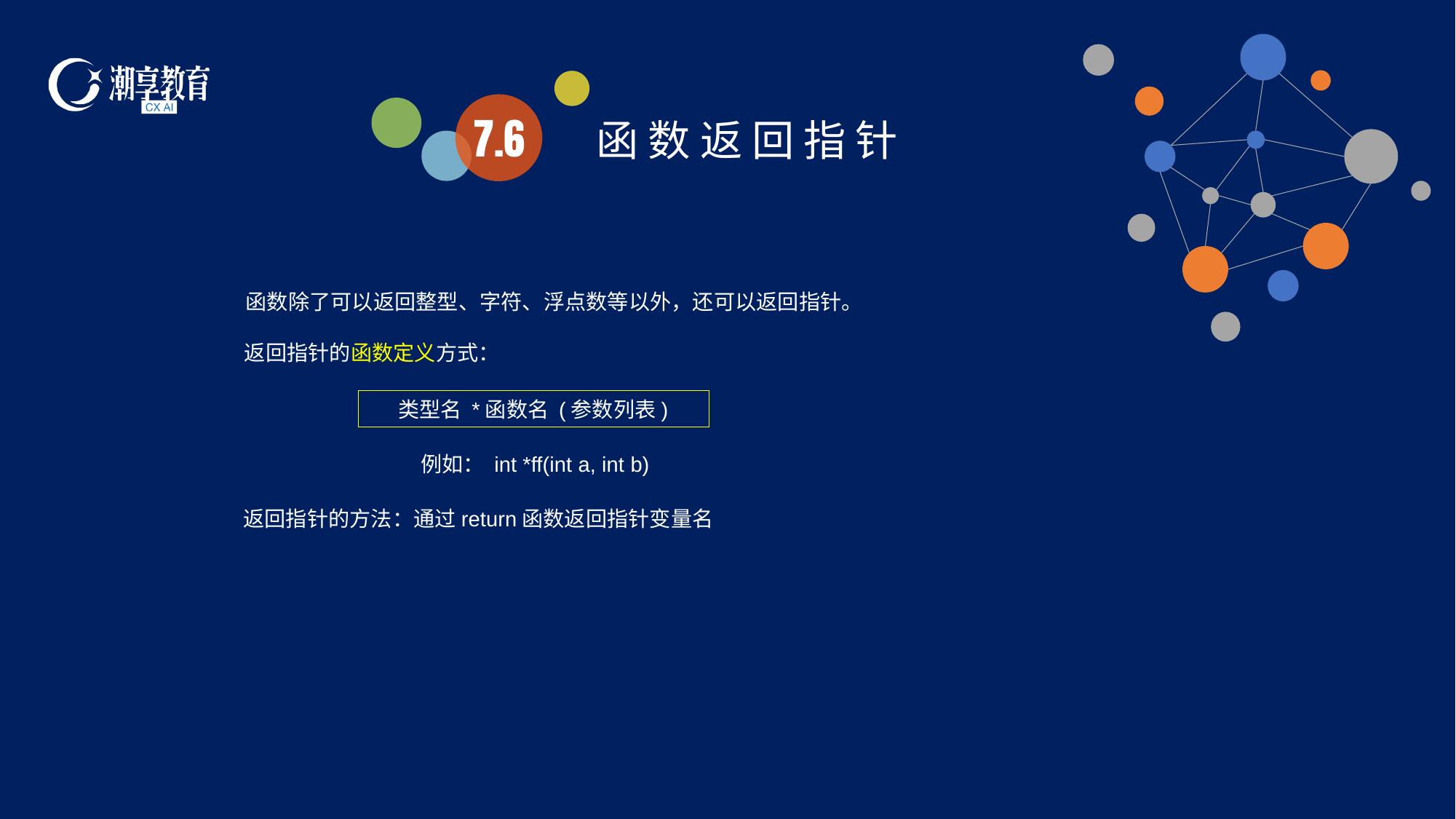

7.6

函 数 返 回 指 针
函数除了可以返回整型、字符、浮点数等以外，还可以返回指针。
返回指针的函数定义方式：
     类型名 *函数名 (参数列表)
例如： int *ff(int a, int b)
返回指针的方法：通过return函数返回指针变量名